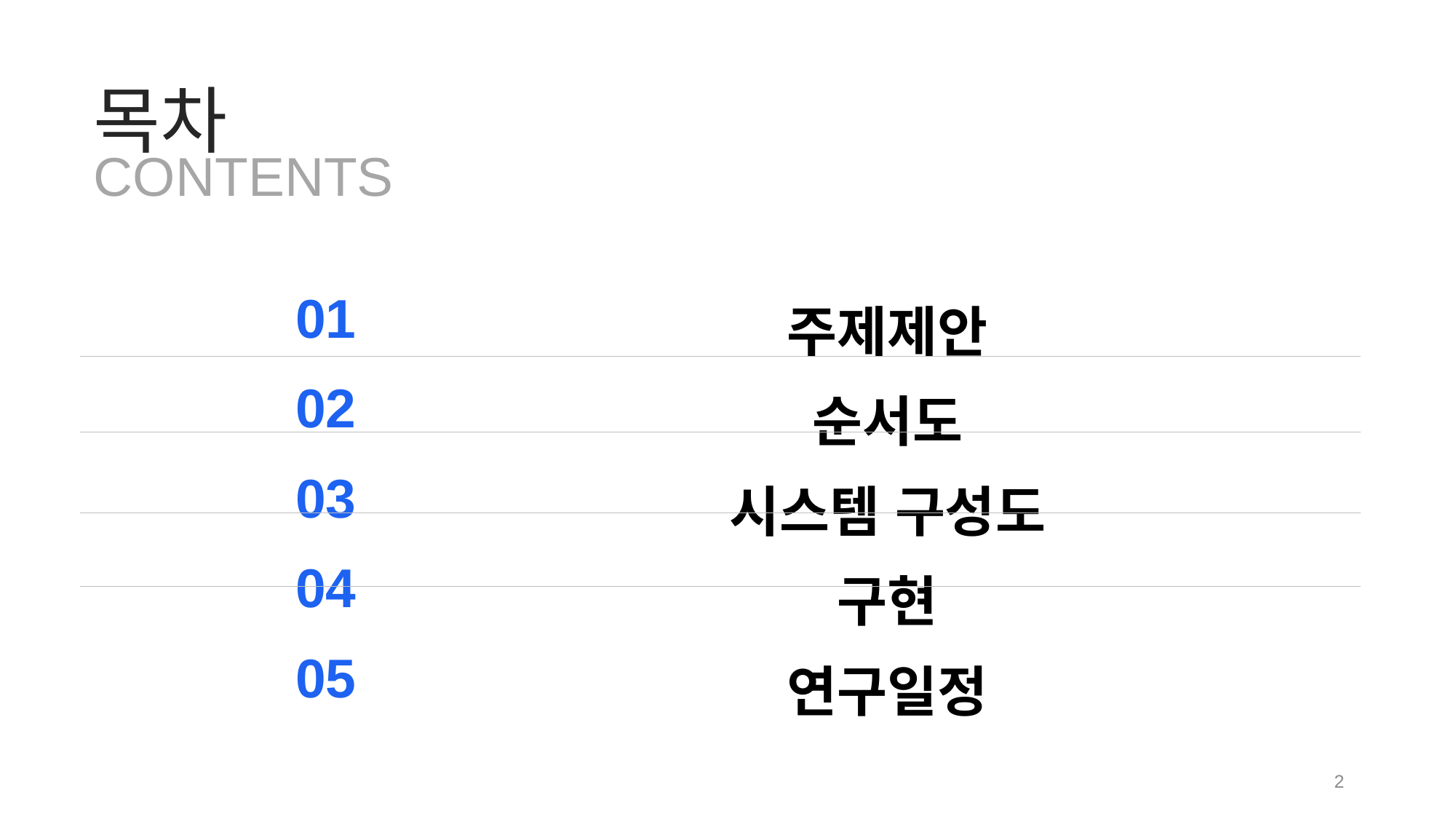

목차
CONTENTS
| 01 | 주제제안 |
| --- | --- |
| 02 | 순서도 |
| 03 | 시스템 구성도 |
| 04 | 구현 |
| 05 | 연구일정 |
|  |  |
HUFS 정보통신종합설계2
2